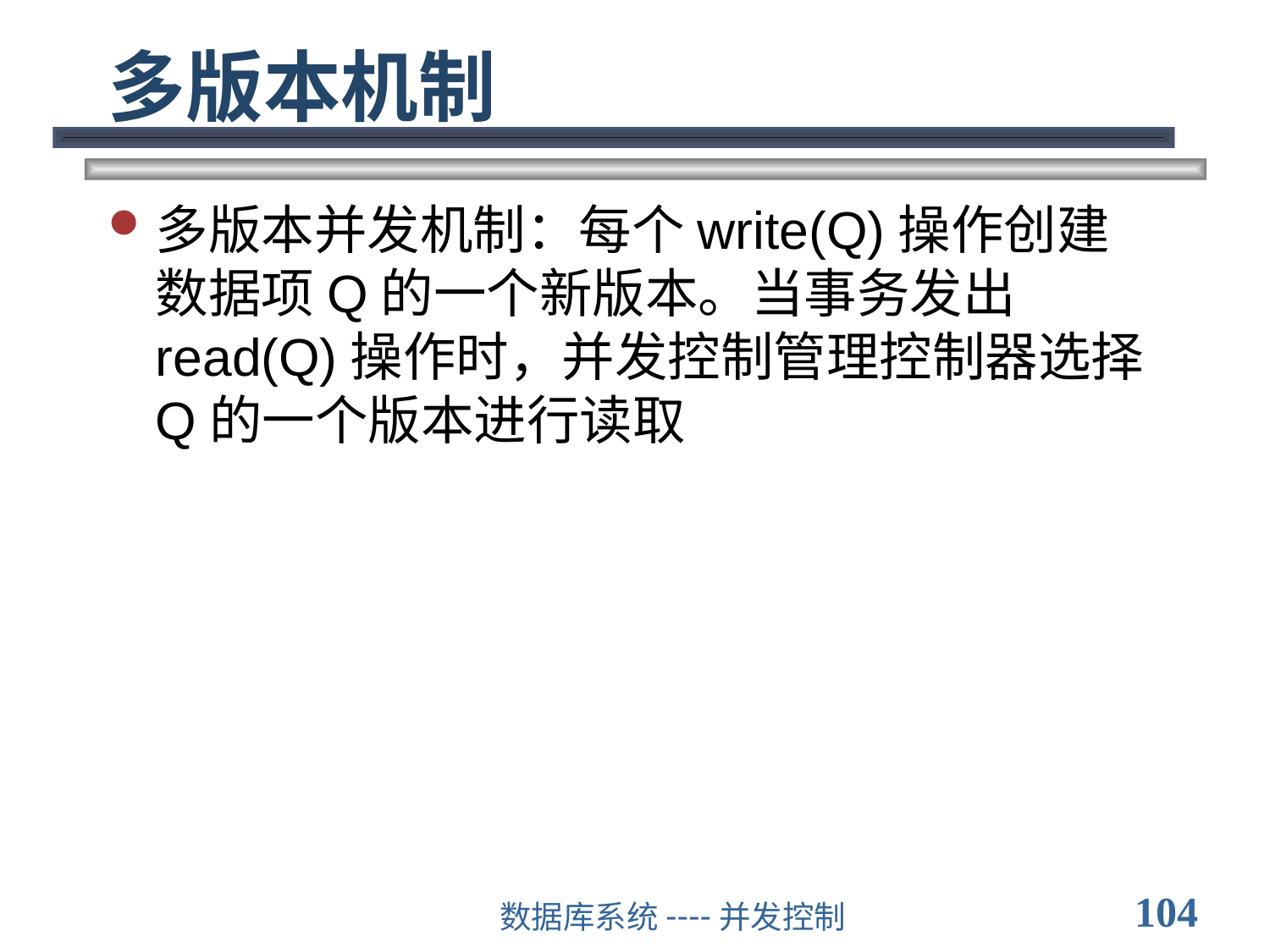

# 多版本机制
多版本并发机制：每个write(Q)操作创建数据项Q的一个新版本。当事务发出read(Q)操作时，并发控制管理控制器选择Q的一个版本进行读取
104
数据库系统----并发控制